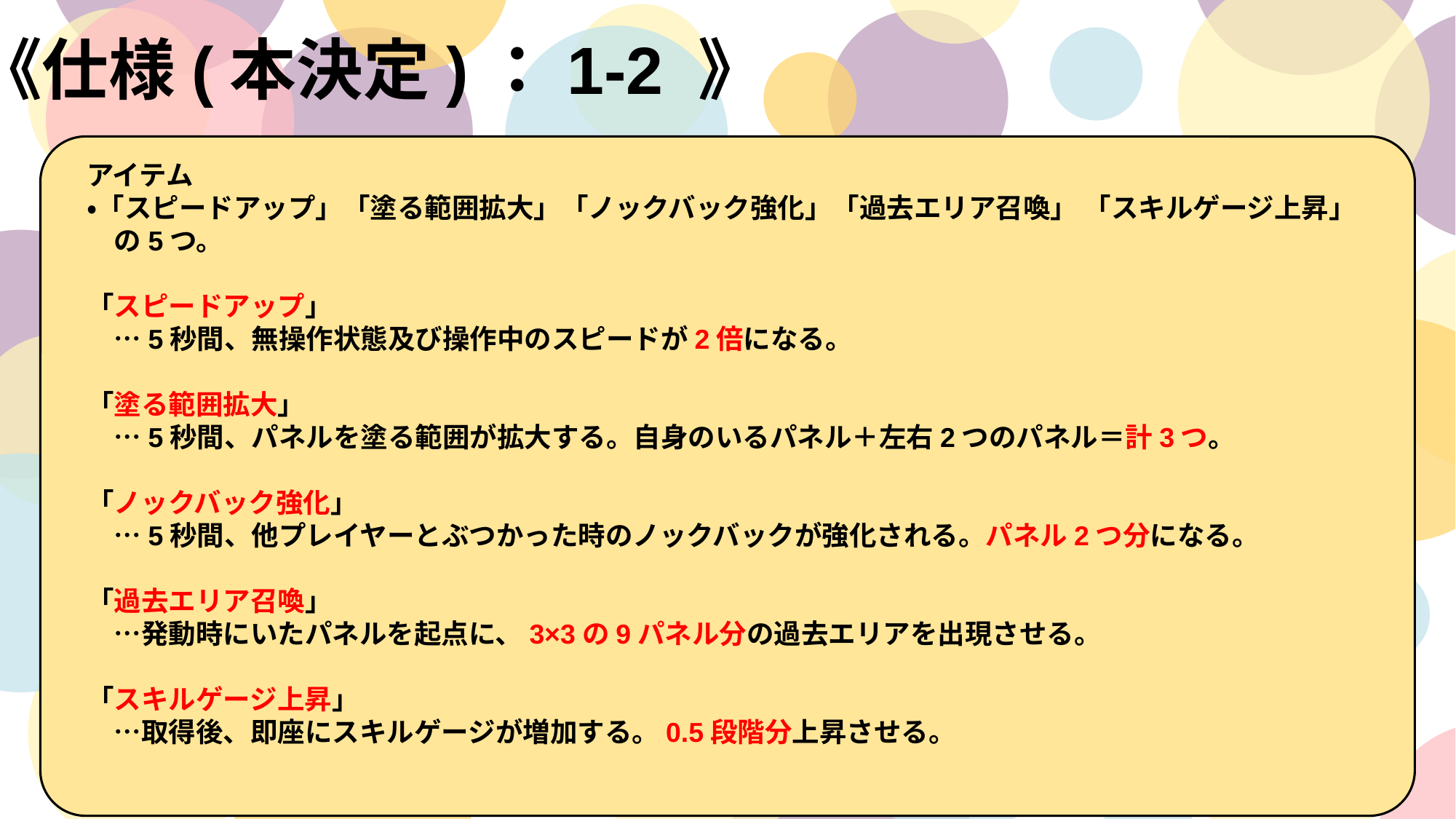

《仕様(本決定)：1-2 》

アイテム
・「スピードアップ」「塗る範囲拡大」「ノックバック強化」「過去エリア召喚」 「スキルゲージ上昇」
　の5つ。

「スピードアップ」
　…5秒間、無操作状態及び操作中のスピードが2倍になる。

「塗る範囲拡大」
　…5秒間、パネルを塗る範囲が拡大する。自身のいるパネル＋左右2つのパネル＝計3つ。

「ノックバック強化」
　…5秒間、他プレイヤーとぶつかった時のノックバックが強化される。パネル2つ分になる。

「過去エリア召喚」
　…発動時にいたパネルを起点に、3×3の9パネル分の過去エリアを出現させる。

「スキルゲージ上昇」
　…取得後、即座にスキルゲージが増加する。0.5段階分上昇させる。